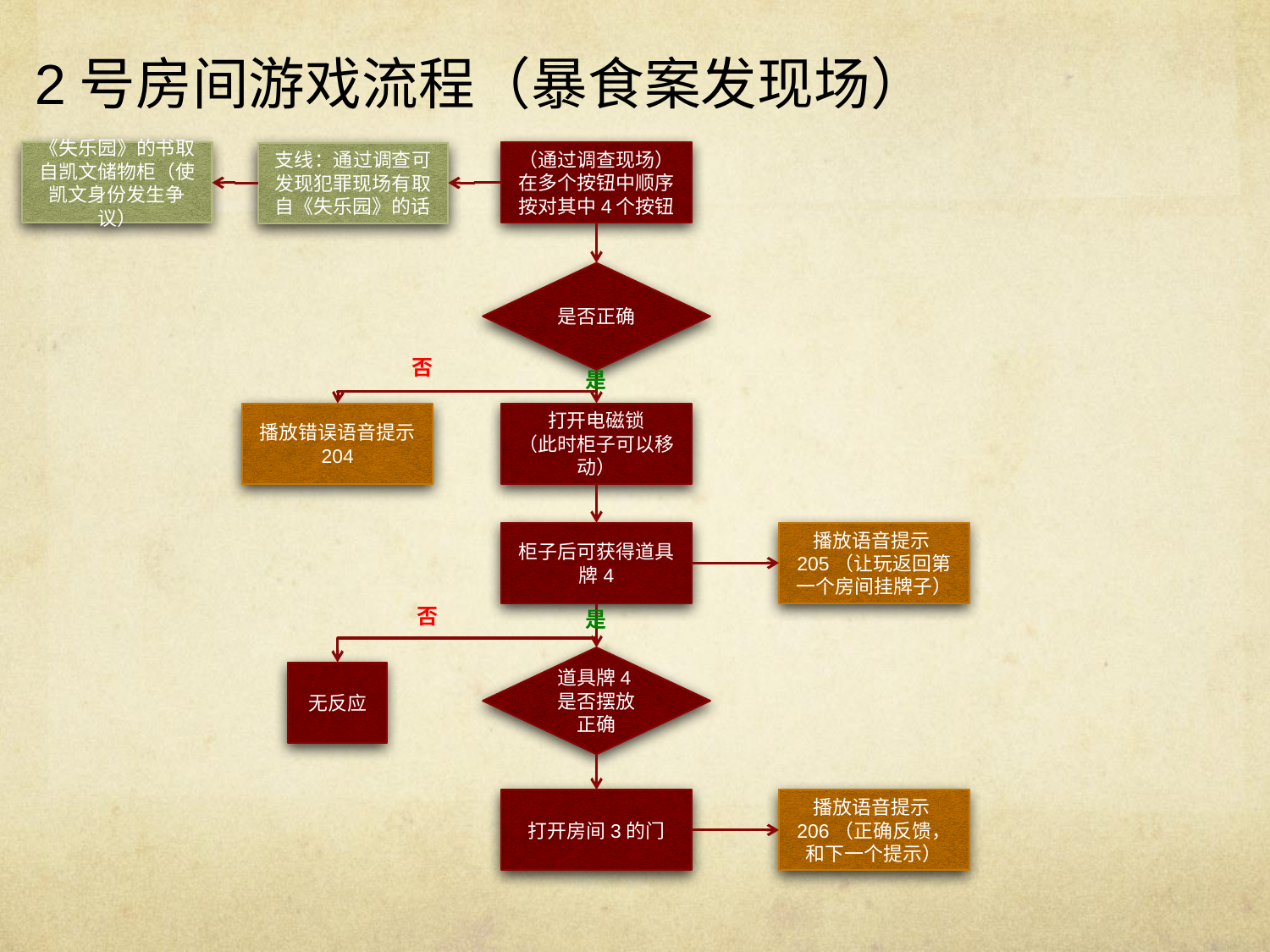

# 2号房间游戏流程（暴食案发现场）
《失乐园》的书取自凯文储物柜（使凯文身份发生争议）
（通过调查现场）
在多个按钮中顺序按对其中4个按钮
支线：通过调查可发现犯罪现场有取自《失乐园》的话
是否正确
否
是
播放错误语音提示
204
打开电磁锁
（此时柜子可以移动）
柜子后可获得道具牌4
播放语音提示205（让玩返回第一个房间挂牌子）
否
是
道具牌4是否摆放正确
无反应
打开房间3的门
播放语音提示206（正确反馈，和下一个提示）